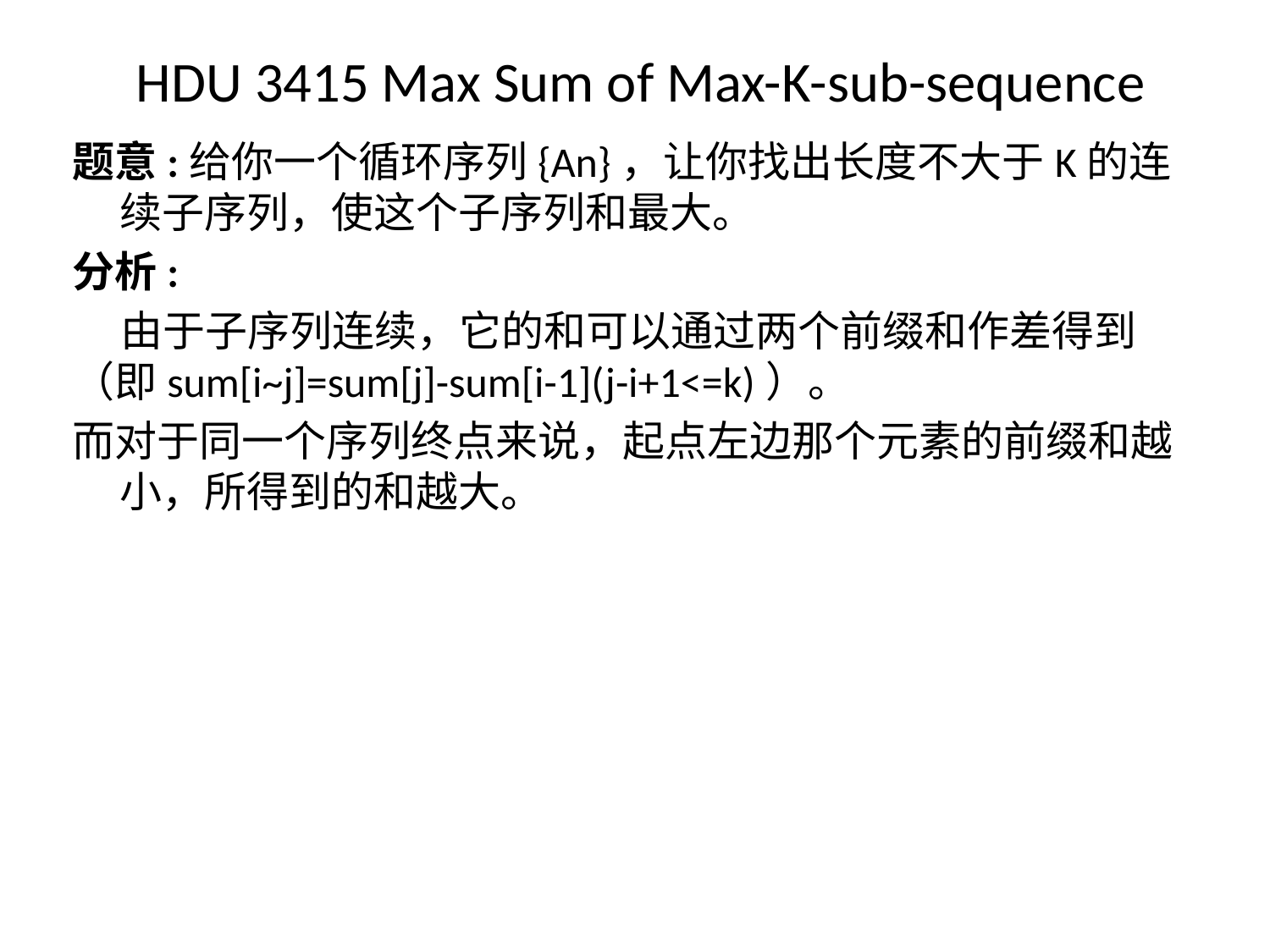

# HDU 3415 Max Sum of Max-K-sub-sequence
题意:给你一个循环序列{An}，让你找出长度不大于K的连续子序列，使这个子序列和最大。
分析:
    由于子序列连续，它的和可以通过两个前缀和作差得到（即sum[i~j]=sum[j]-sum[i-1](j-i+1<=k)）。
而对于同一个序列终点来说，起点左边那个元素的前缀和越小，所得到的和越大。